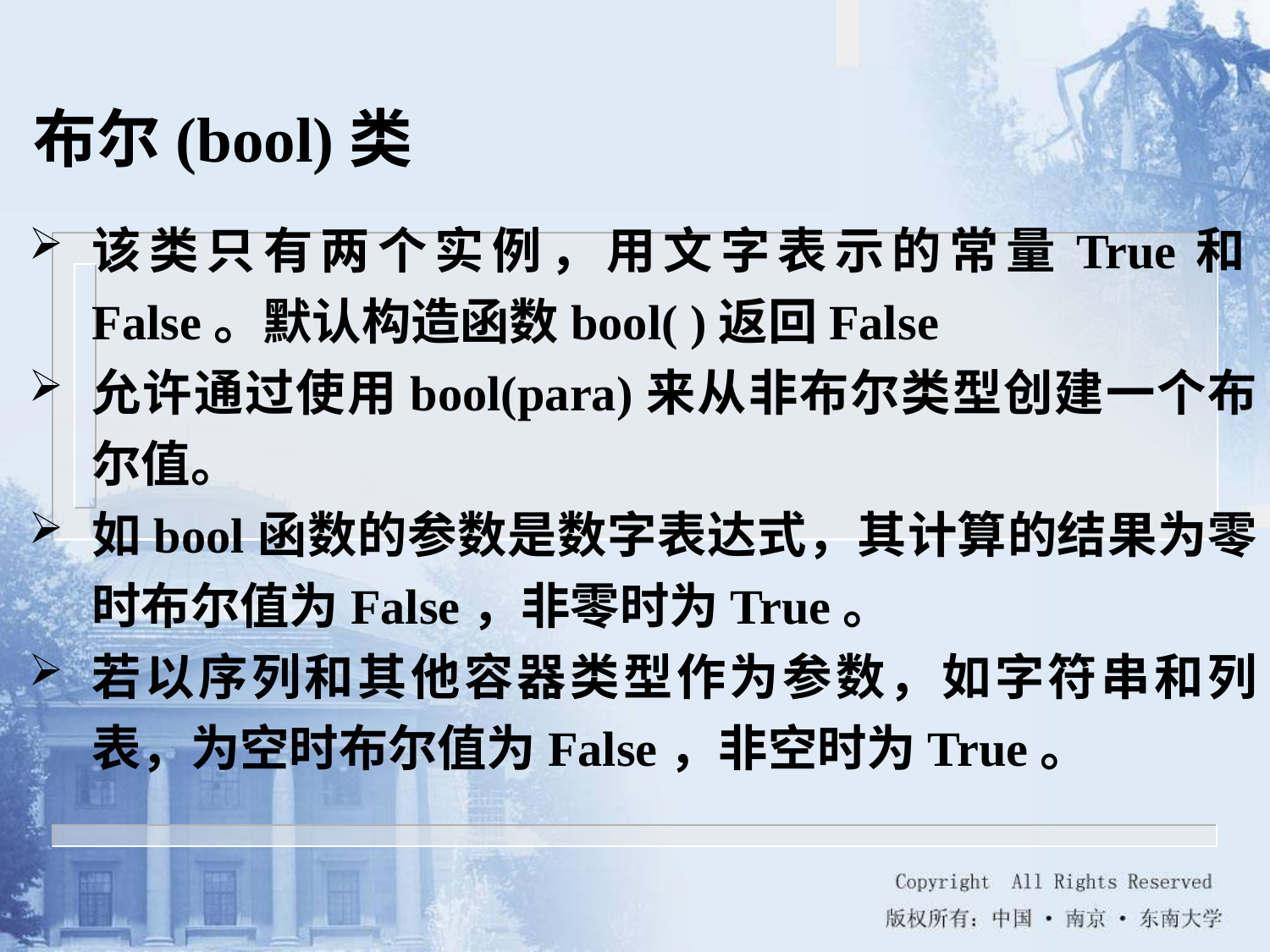

布尔(bool)类
该类只有两个实例，用文字表示的常量True和False。默认构造函数bool( )返回False
允许通过使用bool(para)来从非布尔类型创建一个布尔值。
如bool函数的参数是数字表达式，其计算的结果为零时布尔值为False，非零时为True。
若以序列和其他容器类型作为参数，如字符串和列表，为空时布尔值为False，非空时为True。